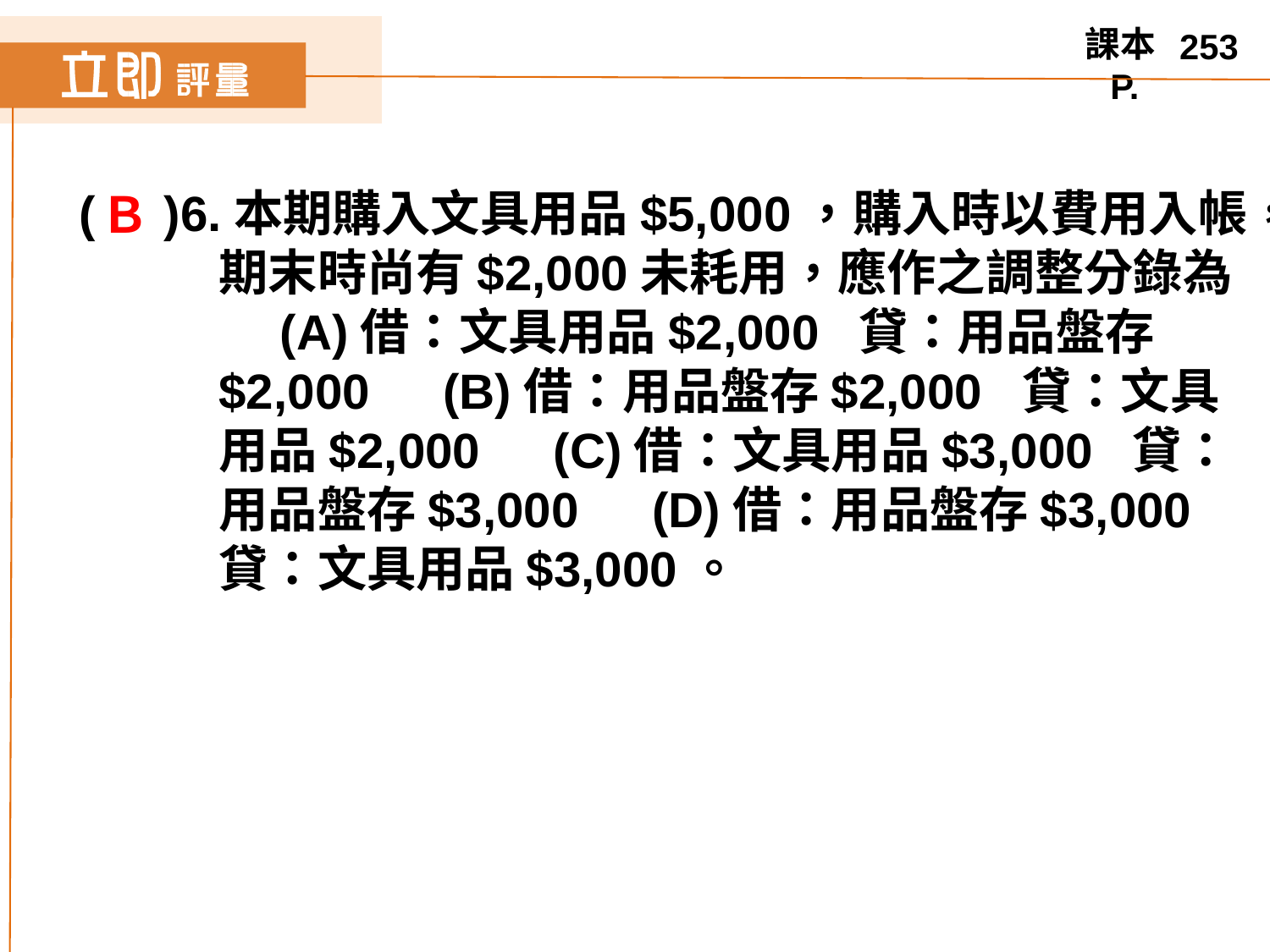

253
(     )6.本期購入文具用品$5,000，購入時以費用入帳，期末時尚有$2,000未耗用，應作之調整分錄為　(A)借：文具用品$2,000  貸：用品盤存$2,000　(B)借：用品盤存$2,000  貸：文具用品$2,000　(C)借：文具用品$3,000  貸：用品盤存$3,000　(D)借：用品盤存$3,000  貸：文具用品$3,000。
Ｂ